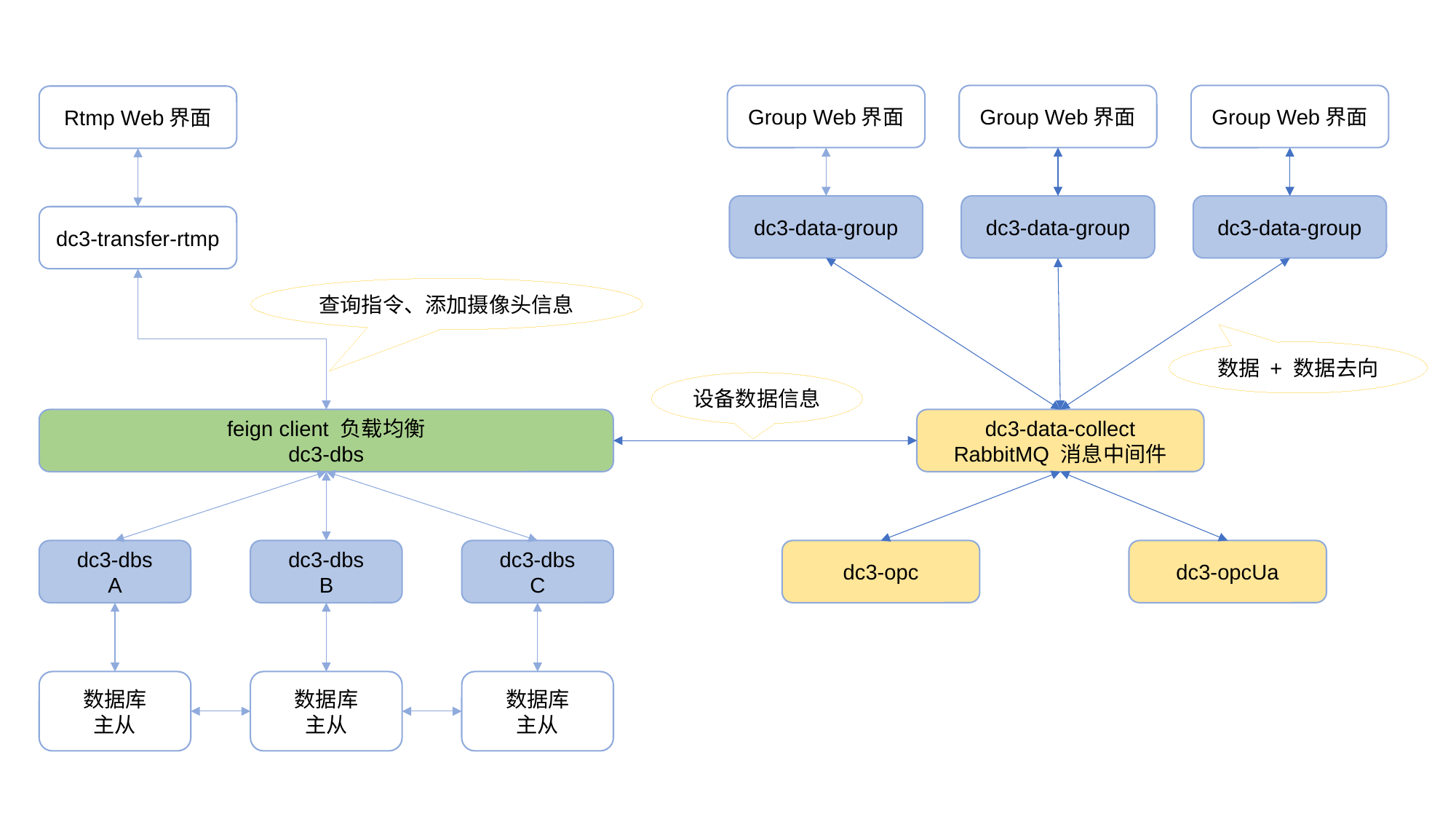

Group Web界面
Group Web界面
Group Web界面
Rtmp Web界面
dc3-data-group
dc3-data-group
dc3-data-group
dc3-transfer-rtmp
查询指令、添加摄像头信息
数据 + 数据去向
设备数据信息
feign client 负载均衡
 dc3-dbs
dc3-data-collect
RabbitMQ 消息中间件
dc3-opc
dc3-opcUa
dc3-dbs
A
dc3-dbs
B
dc3-dbs
C
数据库
主从
数据库
主从
数据库
主从